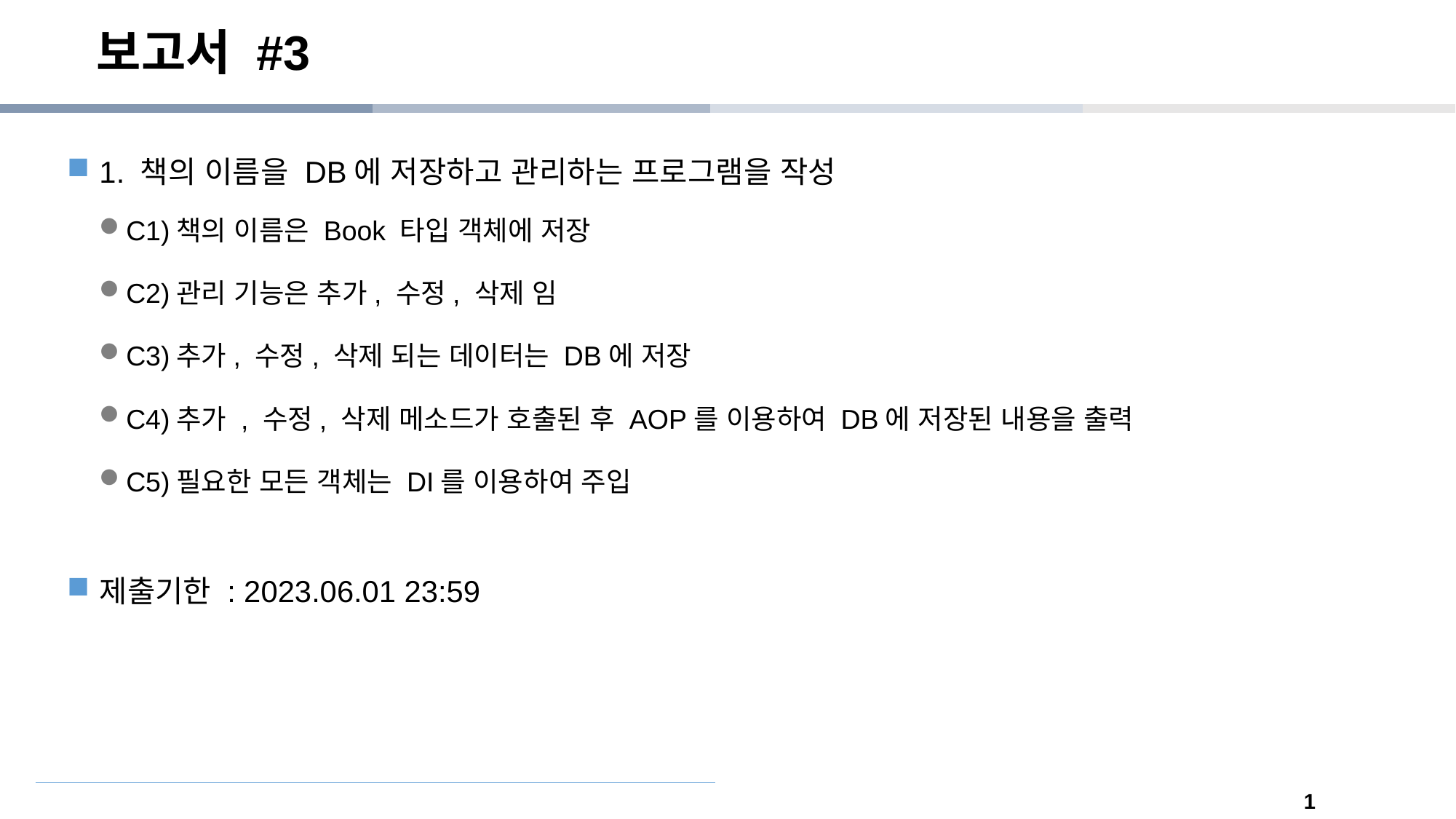

# 보고서 #3
1. 책의 이름을 DB에 저장하고 관리하는 프로그램을 작성
C1)책의 이름은 Book 타입 객체에 저장
C2)관리 기능은 추가, 수정, 삭제 임
C3)추가, 수정, 삭제 되는 데이터는 DB에 저장
C4)추가 , 수정, 삭제 메소드가 호출된 후 AOP를 이용하여 DB에 저장된 내용을 출력
C5)필요한 모든 객체는 DI를 이용하여 주입

제출기한 : 2023.06.01 23:59